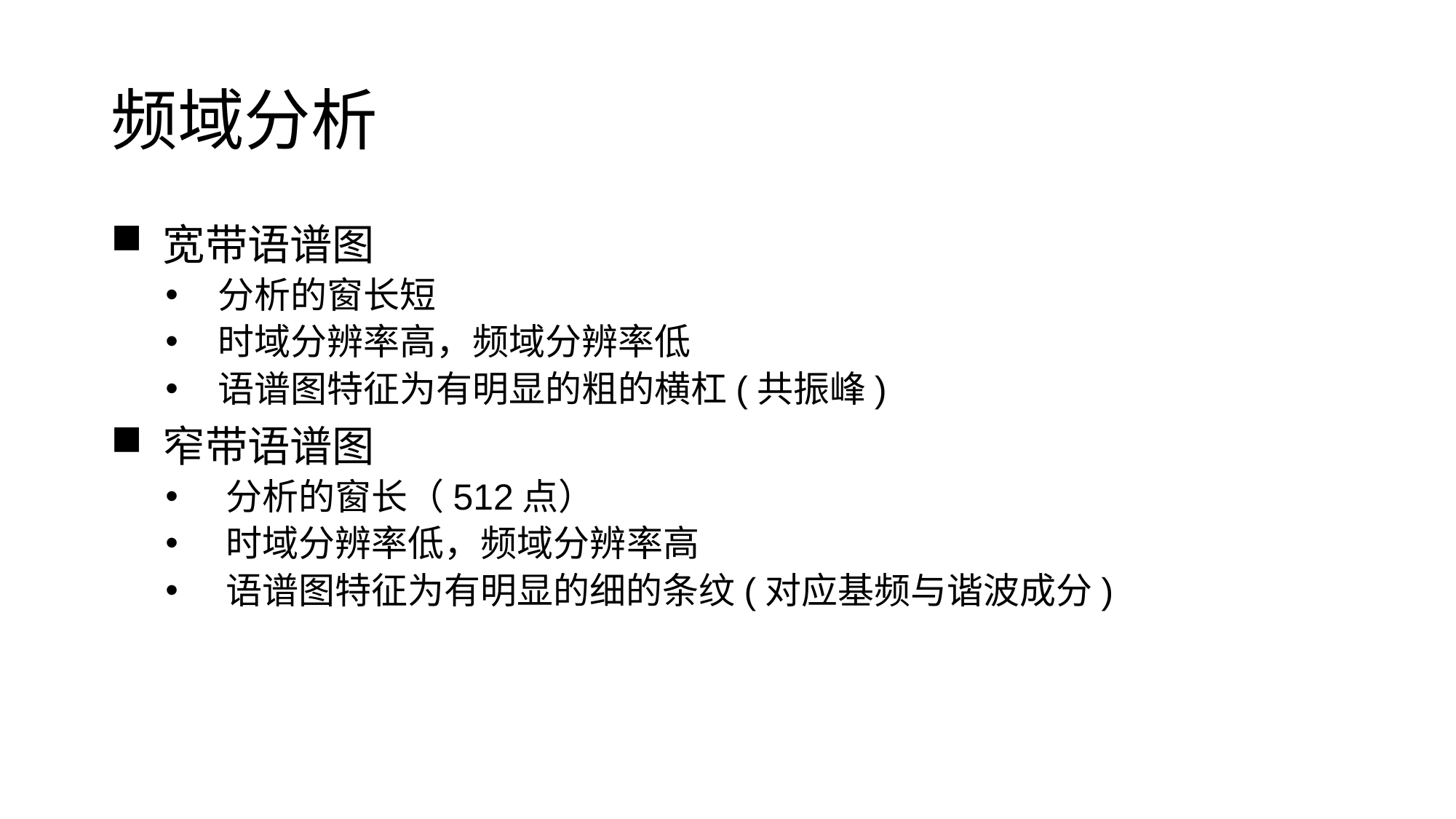

# 频域分析
 宽带语谱图
  分析的窗长短
  时域分辨率高，频域分辨率低
  语谱图特征为有明显的粗的横杠(共振峰)
 窄带语谱图
   分析的窗长（512点）
   时域分辨率低，频域分辨率高
   语谱图特征为有明显的细的条纹(对应基频与谐波成分)